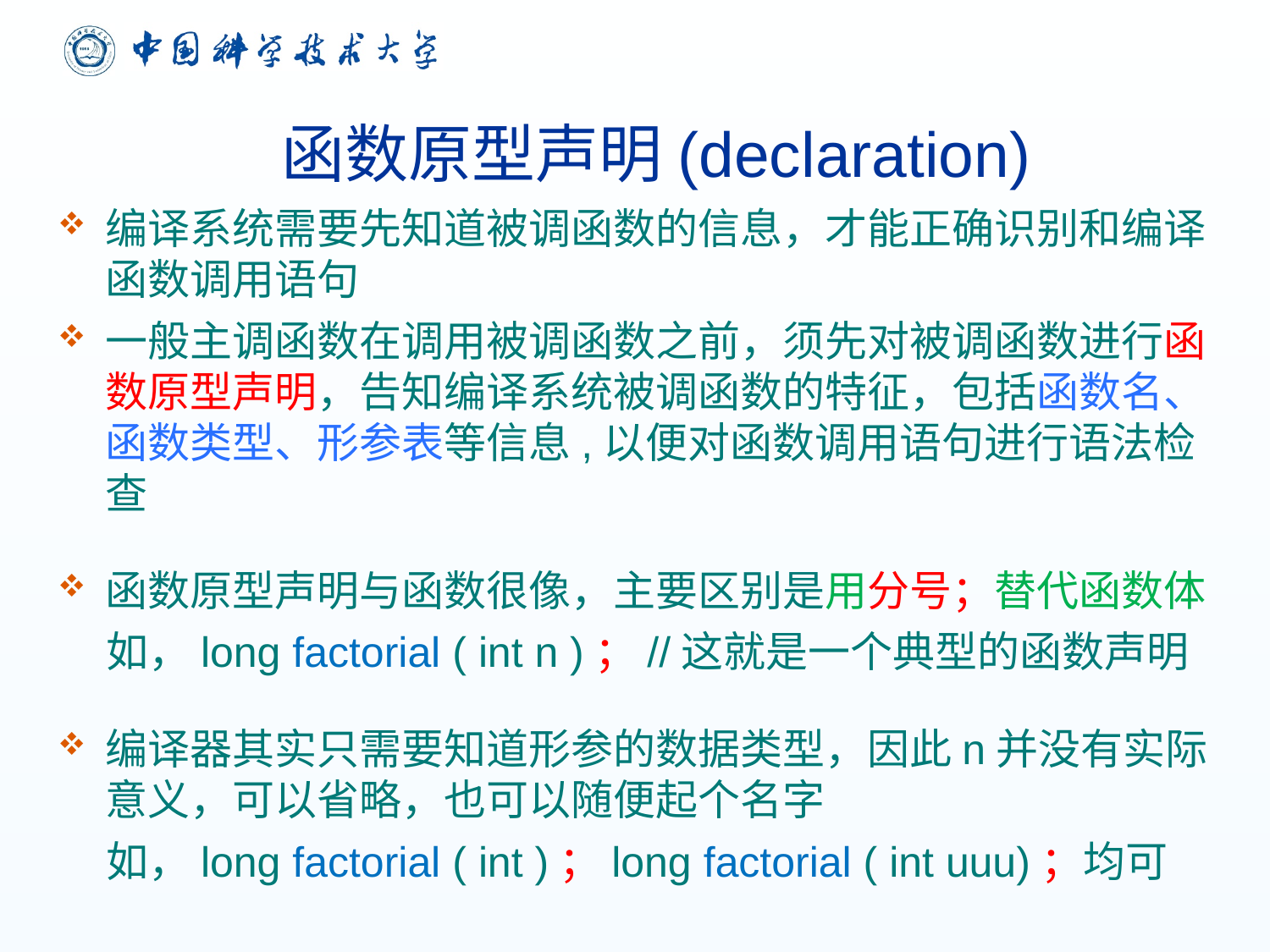

函数原型声明(declaration)
编译系统需要先知道被调函数的信息，才能正确识别和编译函数调用语句
一般主调函数在调用被调函数之前，须先对被调函数进行函数原型声明，告知编译系统被调函数的特征，包括函数名、函数类型、形参表等信息,以便对函数调用语句进行语法检查

函数原型声明与函数很像，主要区别是用分号；替代函数体
    如，long factorial ( int n )；//这就是一个典型的函数声明

编译器其实只需要知道形参的数据类型，因此n并没有实际意义，可以省略，也可以随便起个名字
    如，long factorial ( int )；long factorial ( int uuu)；均可